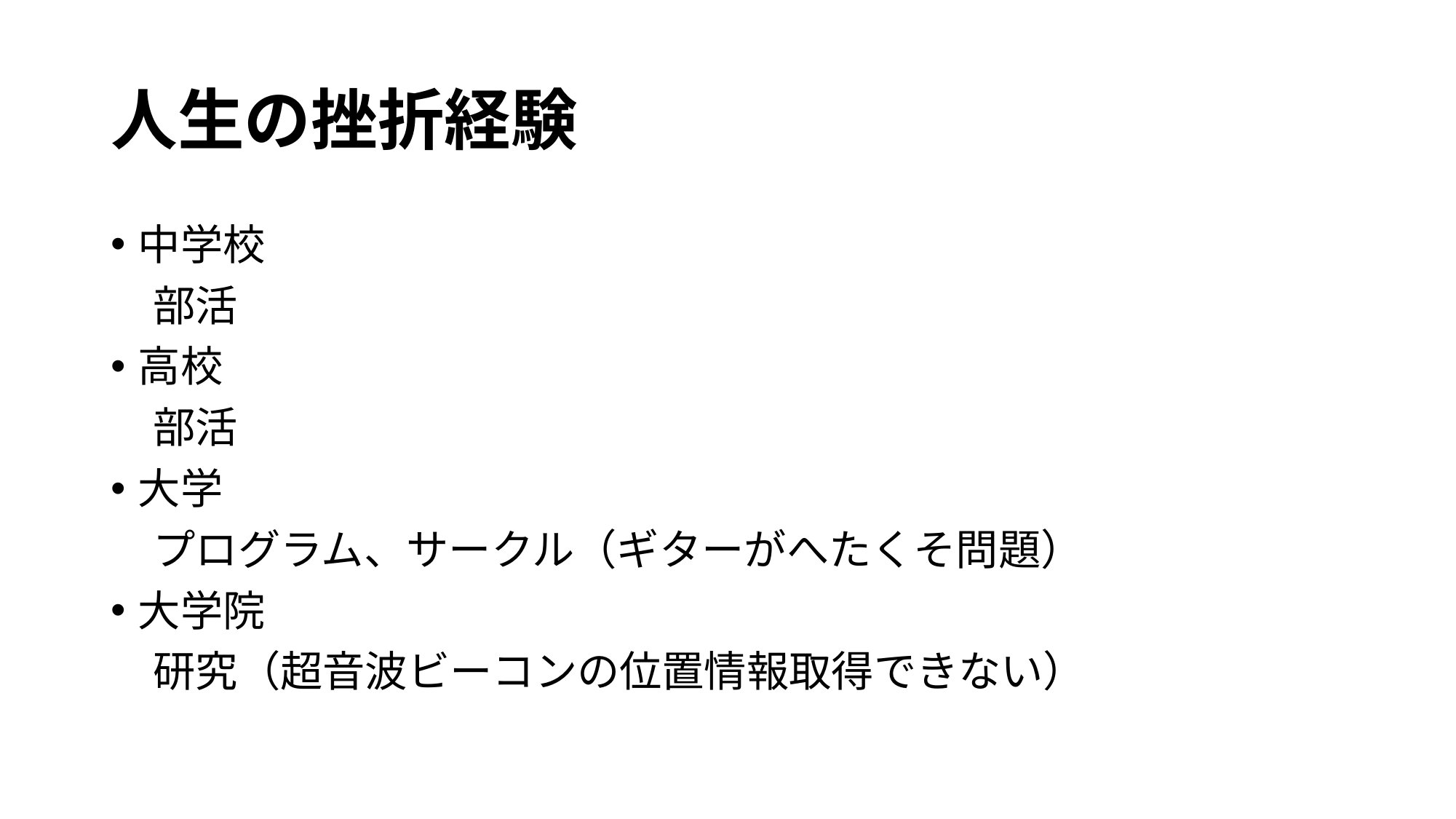

# 人生の挫折経験
中学校
　部活
高校
　部活
大学
　プログラム、サークル（ギターがへたくそ問題）
大学院
　研究（超音波ビーコンの位置情報取得できない）